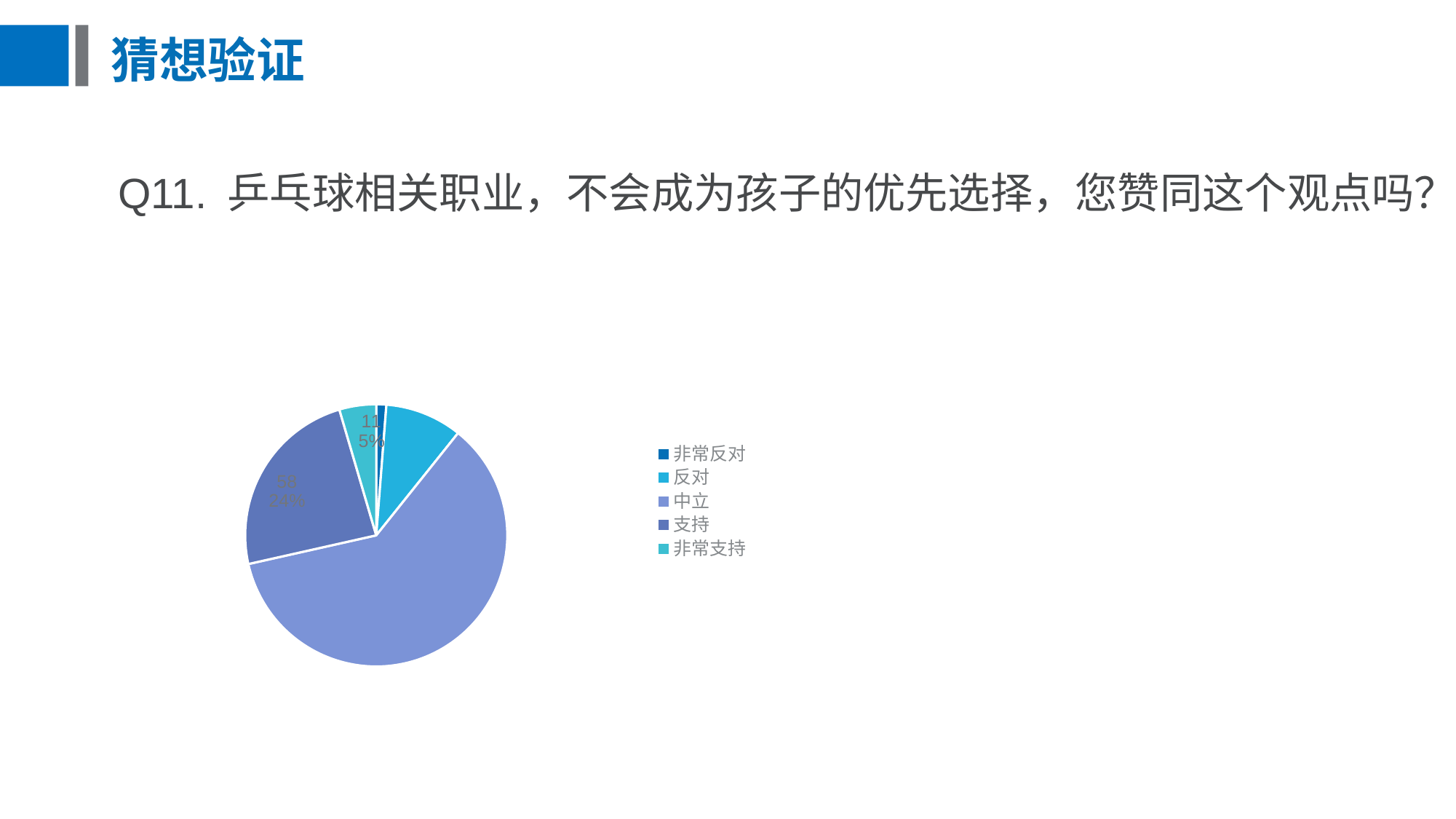

# 猜想验证
Q11.	乒乓球相关职业，不会成为孩子的优先选择，您赞同这个观点吗？

### Chart

| Category | 选项分布 |
|---|---|
| 非常反对 | 3.0 |
| 反对 | 23.0 |
| 中立 | 147.0 |
| 支持 | 58.0 |
| 非常支持 | 11.0 |